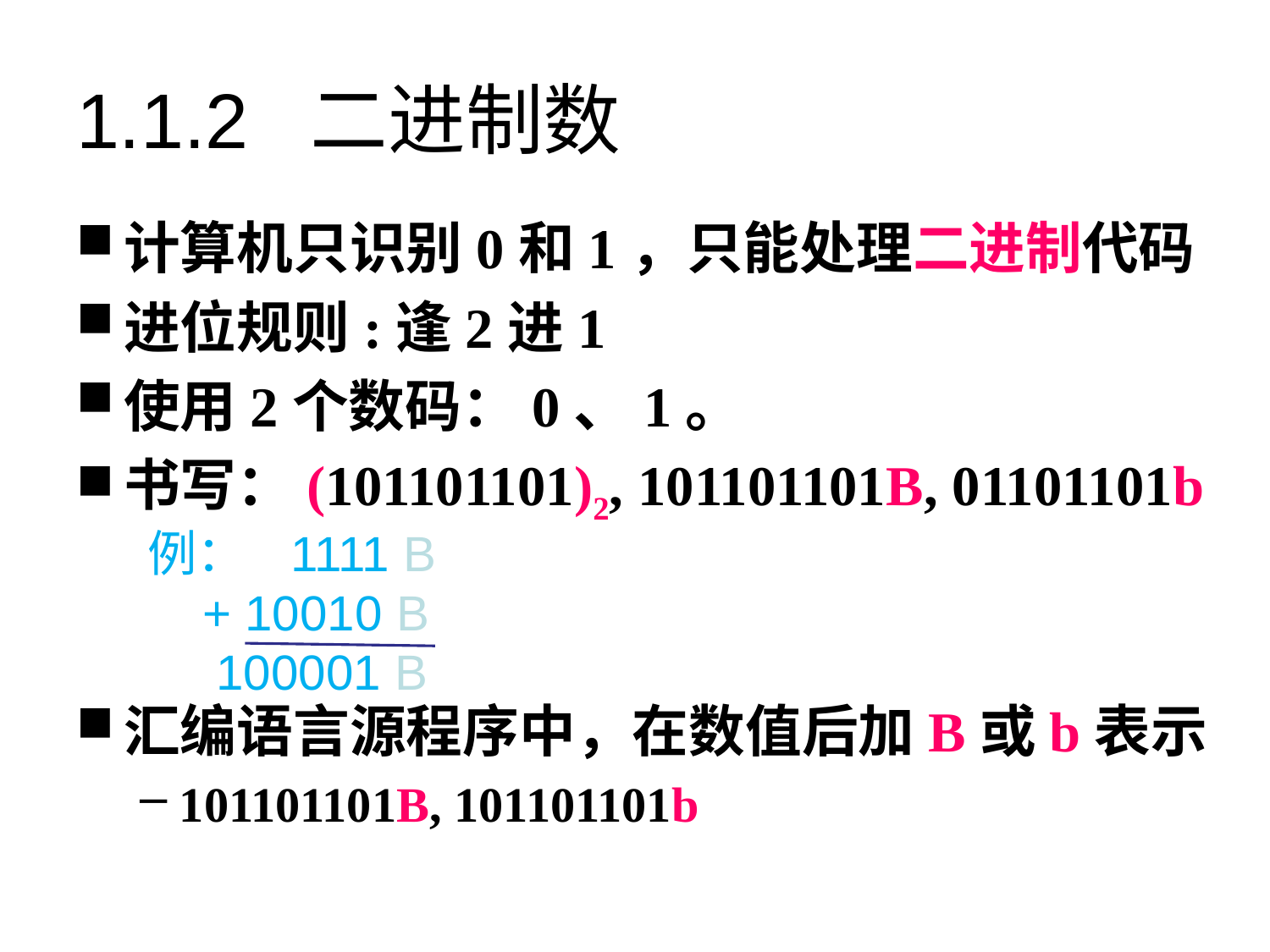

# 1.1.2  二进制数
计算机只识别0和1，只能处理二进制代码
进位规则:逢2进1
使用2个数码：0、1。
书写：(101101101)2, 101101101B, 01101101b

汇编语言源程序中，在数值后加B或b表示
101101101B, 101101101b
例：   1111 B
    + 10010 B
     100001 B